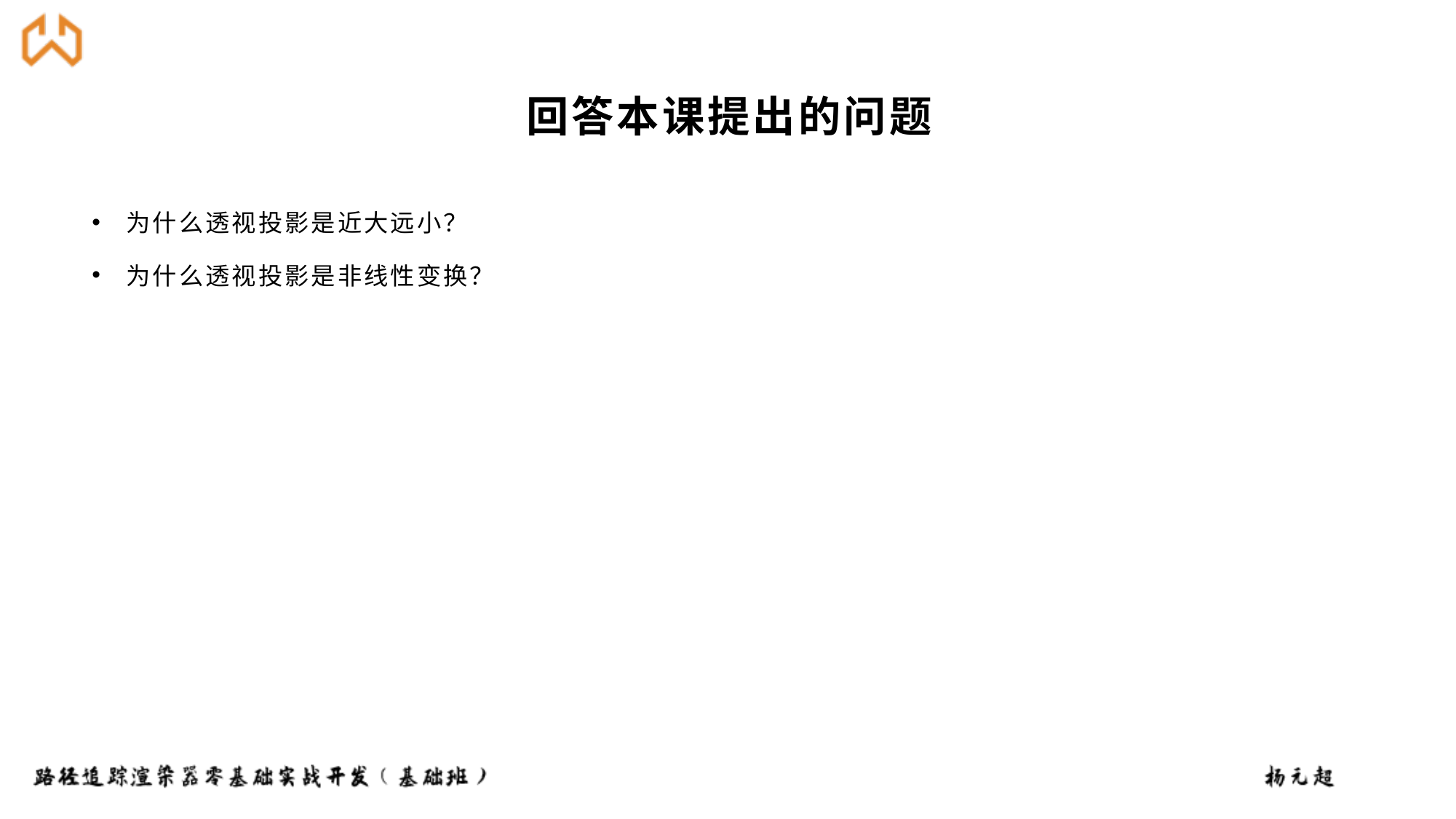

# 回答本课提出的问题
为什么透视投影是近大远小？
为什么透视投影是非线性变换？